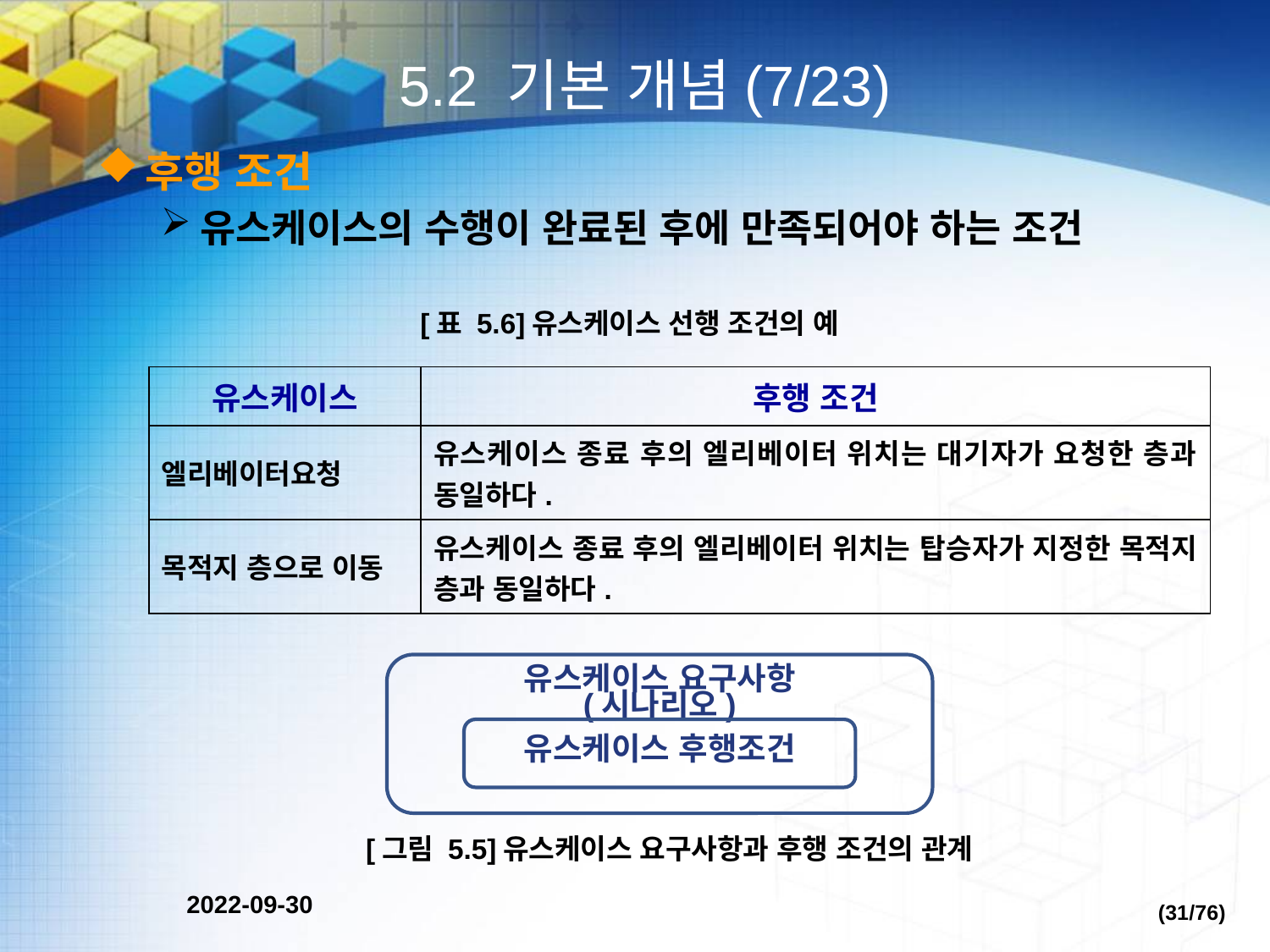

# 5.2 기본 개념(7/23)
후행 조건
유스케이스의 수행이 완료된 후에 만족되어야 하는 조건

[표 5.6]유스케이스 선행 조건의 예
| 유스케이스 | 후행 조건 |
| --- | --- |
| 엘리베이터요청 | 유스케이스 종료 후의 엘리베이터 위치는 대기자가 요청한 층과 동일하다. |
| 목적지 층으로 이동 | 유스케이스 종료 후의 엘리베이터 위치는 탑승자가 지정한 목적지 층과 동일하다. |
유스케이스 요구사항
(시나리오)
유스케이스 후행조건
[그림 5.5]유스케이스 요구사항과 후행 조건의 관계
(31/76)
2022-09-30